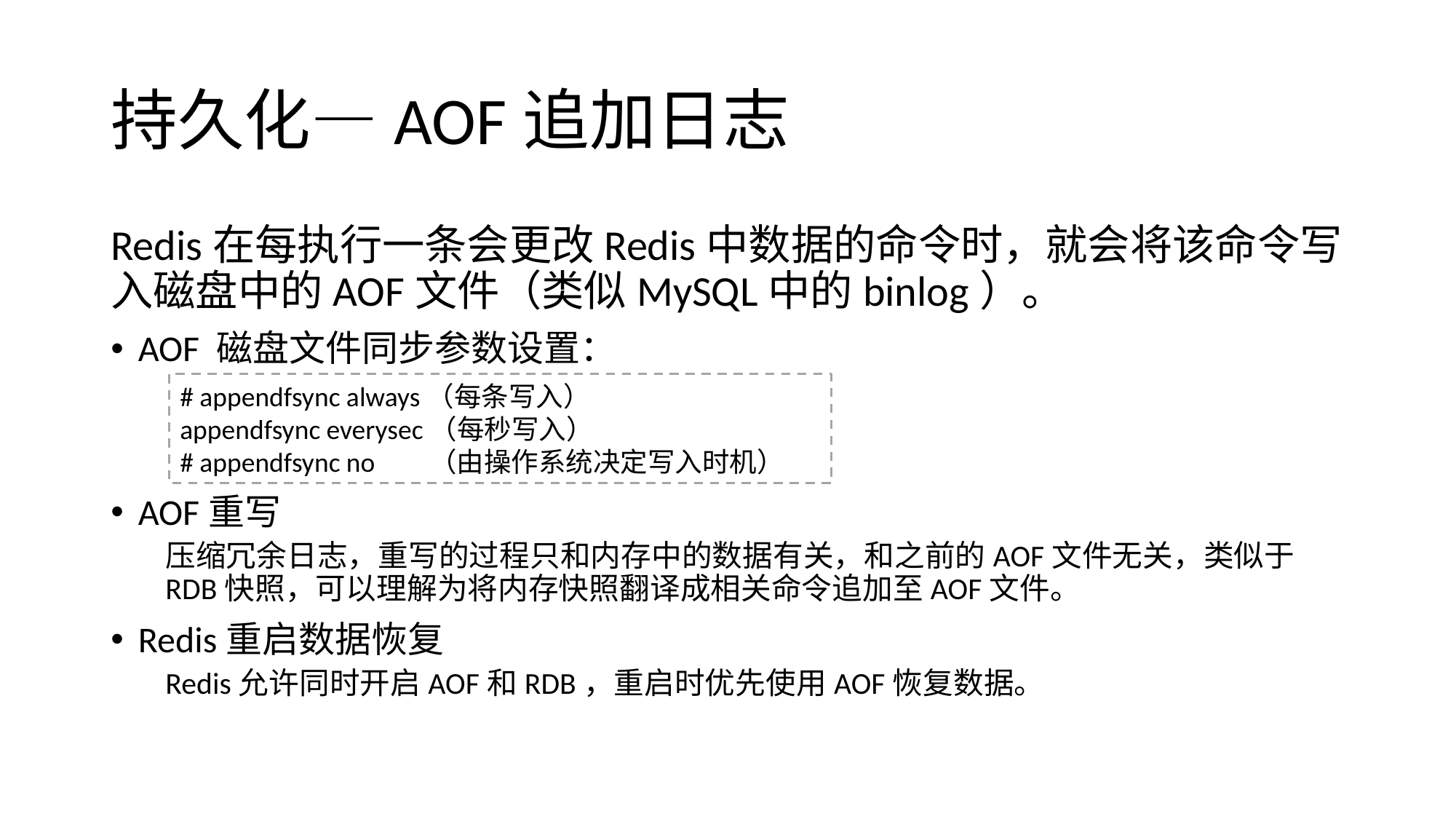

# 持久化—AOF追加日志
Redis在每执行一条会更改Redis中数据的命令时，就会将该命令写入磁盘中的AOF文件（类似MySQL中的binlog）。
AOF 磁盘文件同步参数设置：

AOF重写
压缩冗余日志，重写的过程只和内存中的数据有关，和之前的AOF文件无关，类似于RDB快照，可以理解为将内存快照翻译成相关命令追加至AOF文件。
Redis重启数据恢复
Redis允许同时开启AOF和RDB，重启时优先使用AOF恢复数据。
# appendfsync always（每条写入）
appendfsync everysec（每秒写入）
# appendfsync no	    （由操作系统决定写入时机）